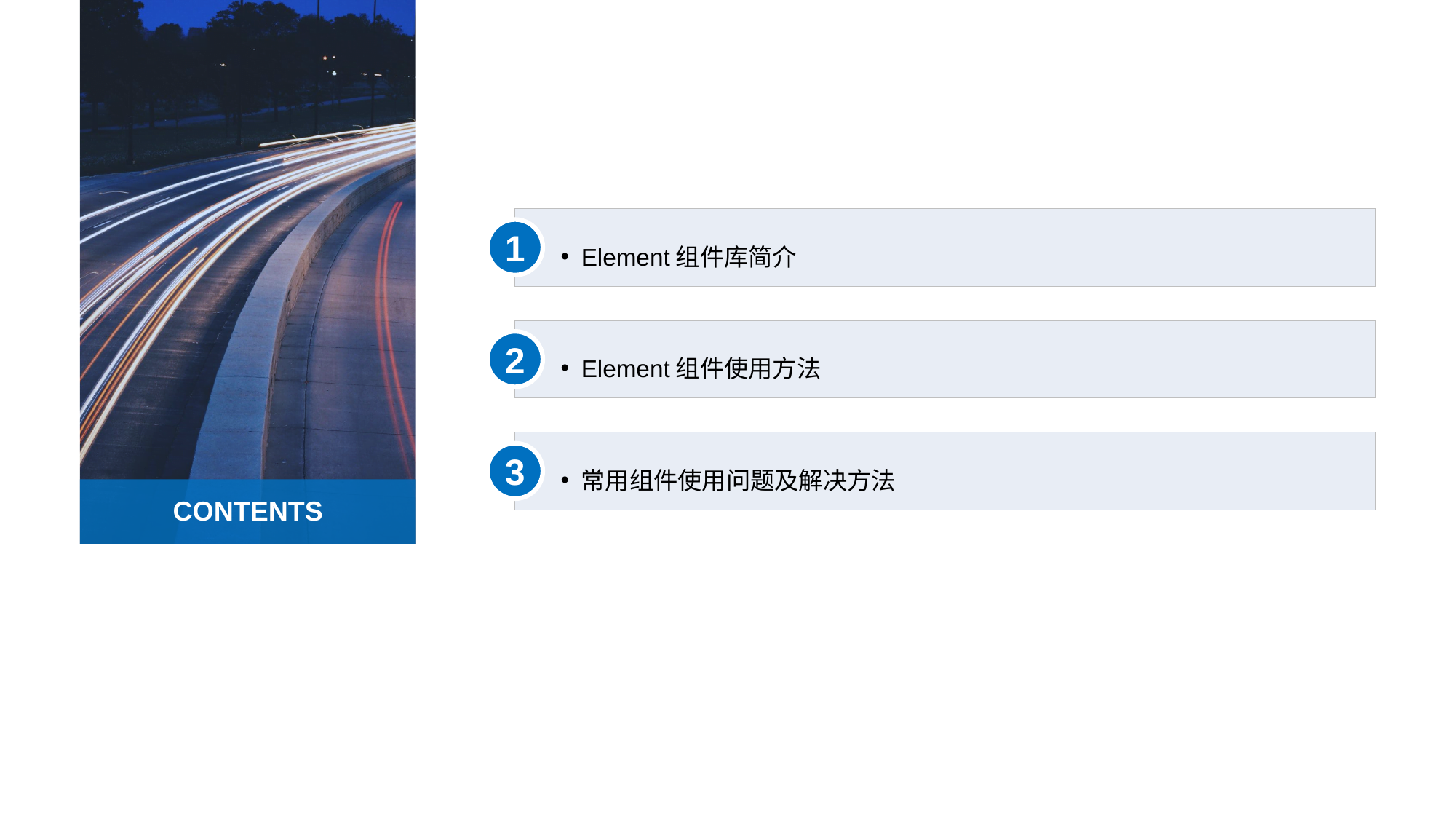

Element组件库简介
1

Element组件使用方法
2

常用组件使用问题及解决方法
3
CONTENTS